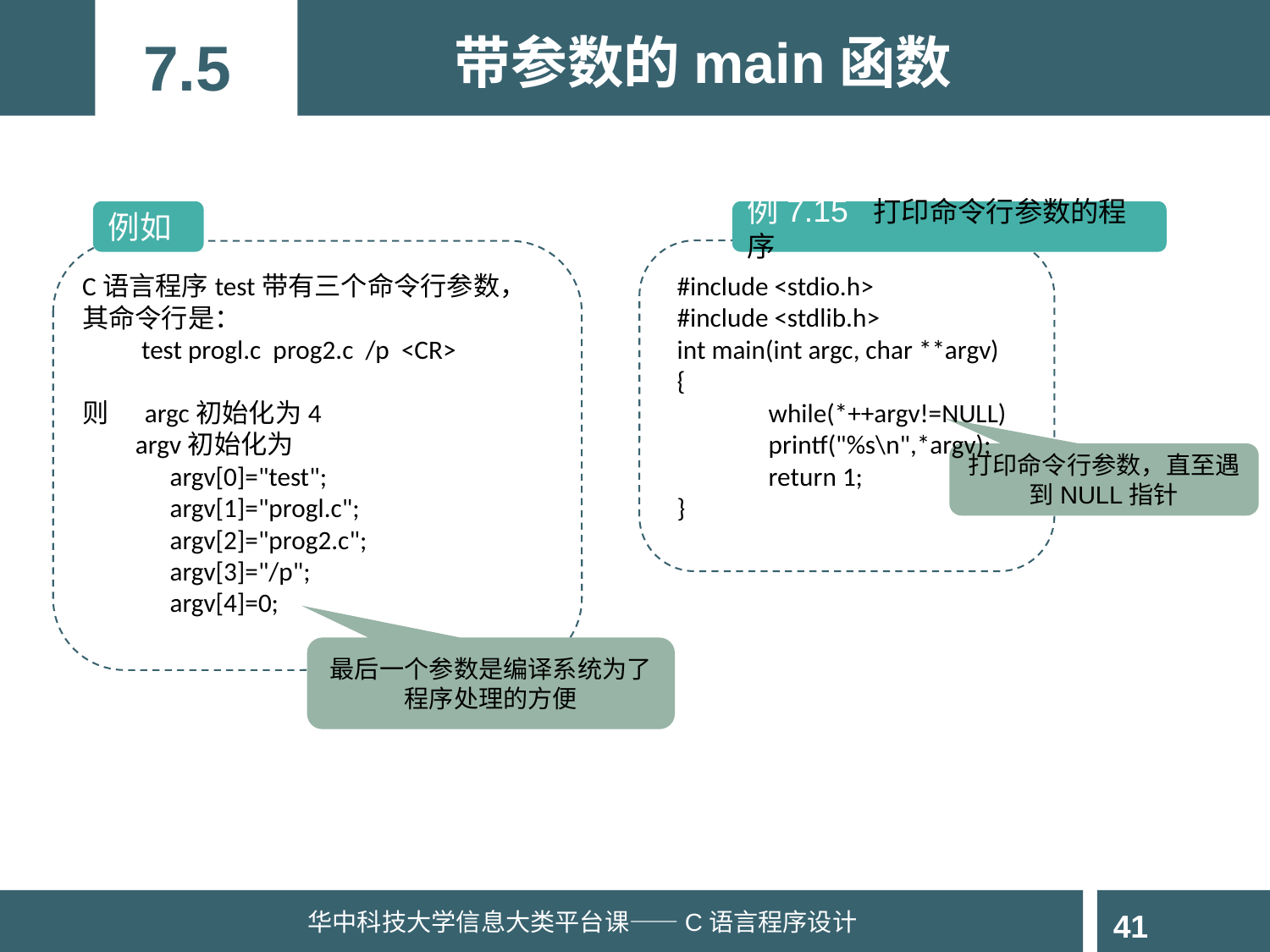

带参数的main函数
7.5
例如
例7.15  打印命令行参数的程序

C语言程序test带有三个命令行参数，
其命令行是：
          test progl.c  prog2.c  /p  <CR>

则     argc初始化为4
         argv初始化为
	argv[0]="test";
	argv[1]="progl.c";
	argv[2]="prog2.c";
	argv[3]="/p";
	argv[4]=0;

      #include <stdio.h>
      #include <stdlib.h>
      int main(int argc, char **argv)
      {
	while(*++argv!=NULL)
         	printf("%s\n",*argv);
	return 1;
      }
打印命令行参数，直至遇到NULL指针
最后一个参数是编译系统为了程序处理的方便